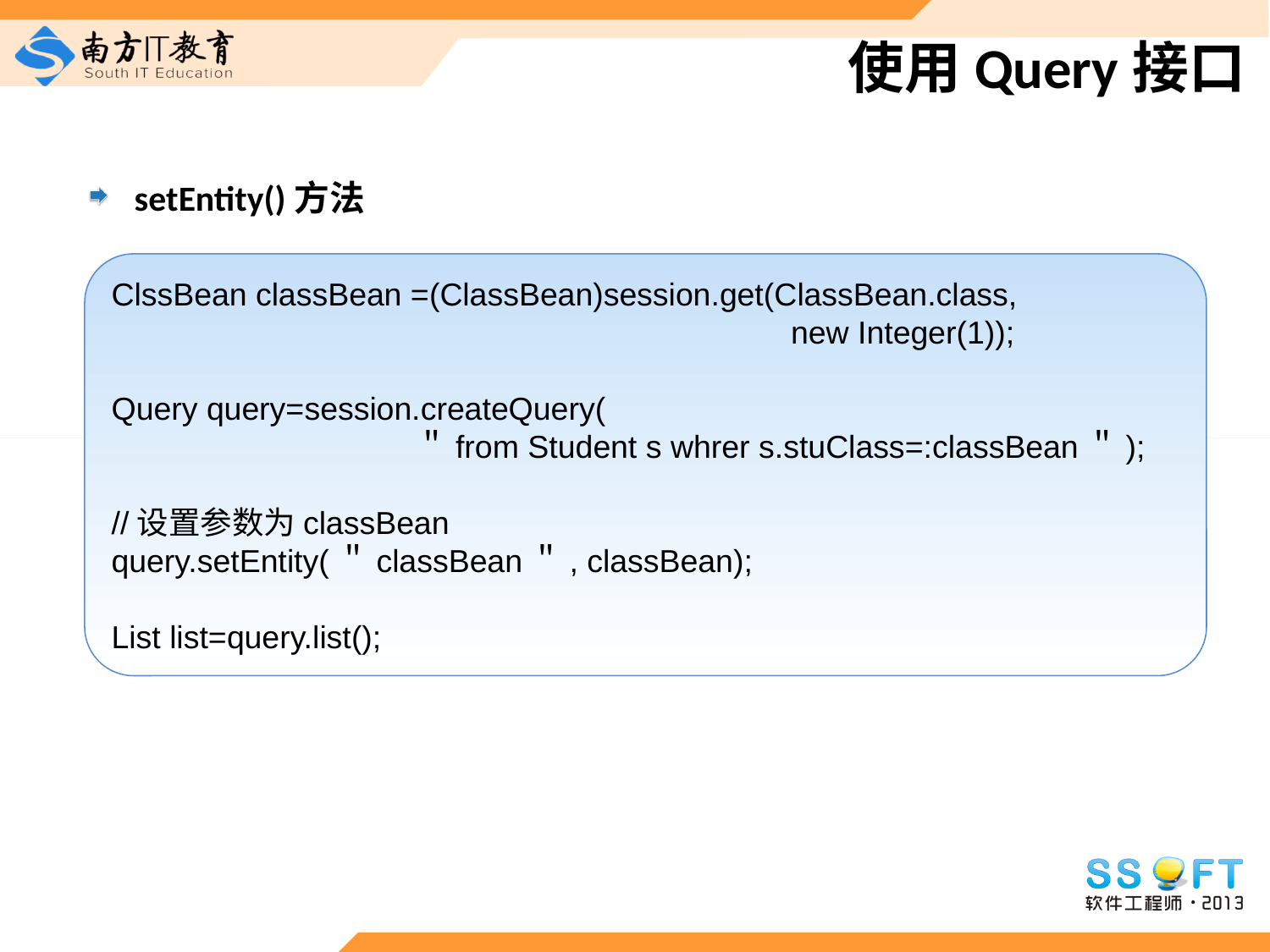

# 使用Query接口
setEntity()方法

ClssBean classBean =(ClassBean)session.get(ClassBean.class,
					     new Integer(1));

Query query=session.createQuery(
		      ＂from Student s whrer s.stuClass=:classBean＂);

//设置参数为classBean
query.setEntity(＂classBean＂, classBean);

List list=query.list();